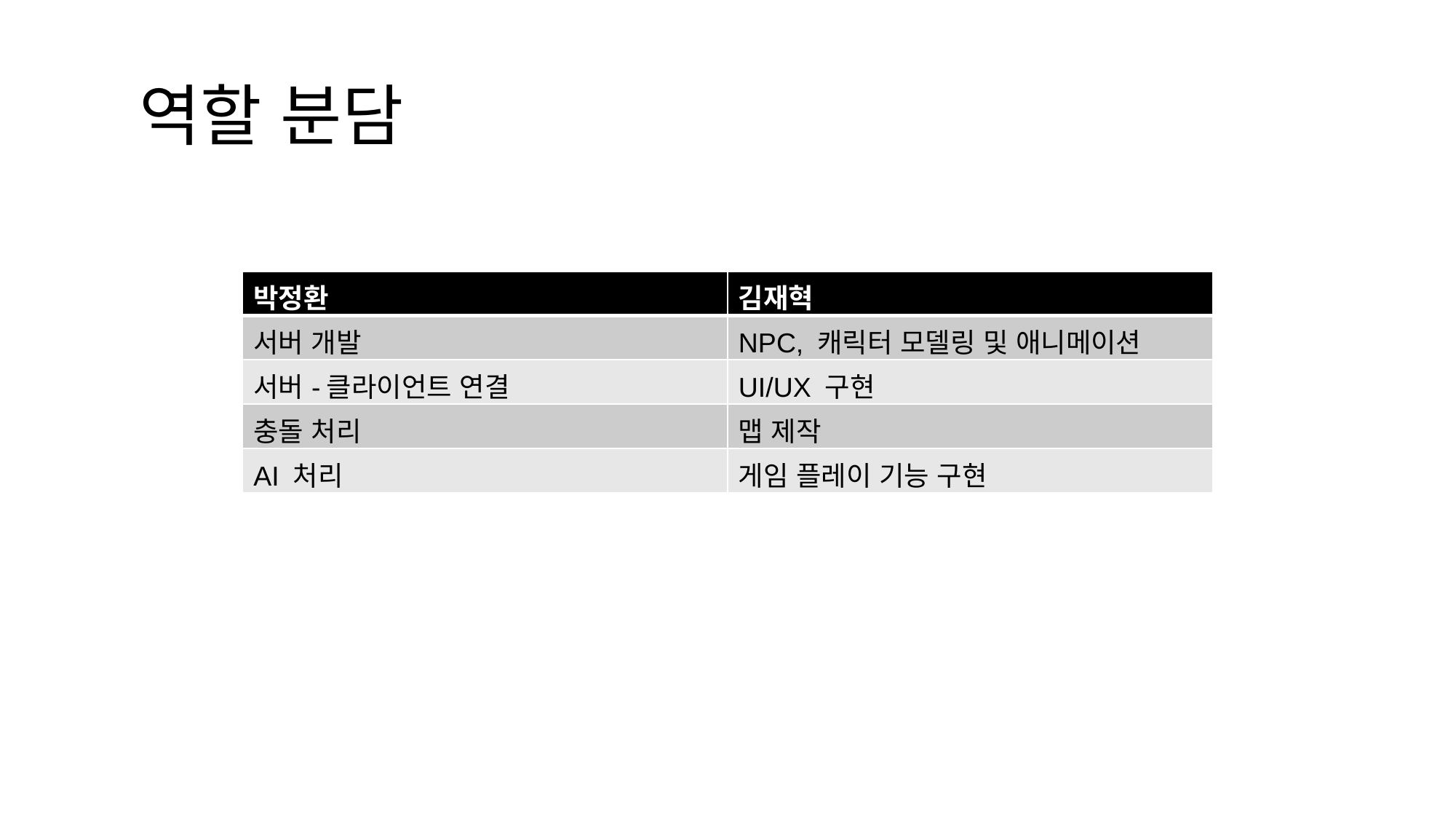

역할 분담
| 박정환 | 김재혁 |
| --- | --- |
| 서버 개발 | NPC, 캐릭터 모델링 및 애니메이션 |
| 서버-클라이언트 연결 | UI/UX 구현 |
| 충돌 처리 | 맵 제작 |
| AI 처리 | 게임 플레이 기능 구현 |